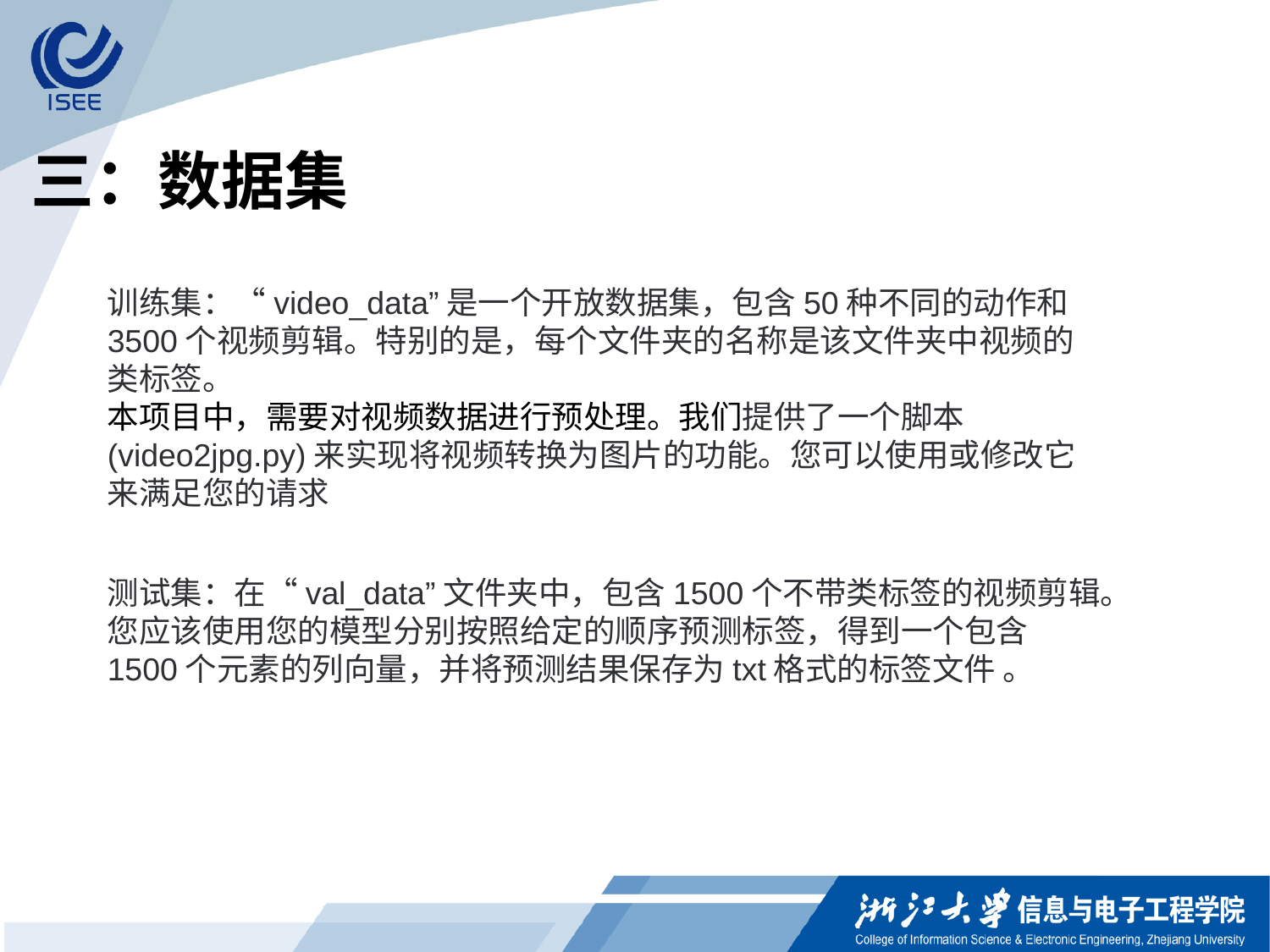

三：数据集
训练集：“video_data”是一个开放数据集，包含50种不同的动作和3500个视频剪辑。特别的是，每个文件夹的名称是该文件夹中视频的类标签。
本项目中，需要对视频数据进行预处理。我们提供了一个脚本(video2jpg.py)来实现将视频转换为图片的功能。您可以使用或修改它来满足您的请求
测试集：在“val_data”文件夹中，包含1500个不带类标签的视频剪辑。您应该使用您的模型分别按照给定的顺序预测标签，得到一个包含1500个元素的列向量，并将预测结果保存为txt格式的标签文件 。